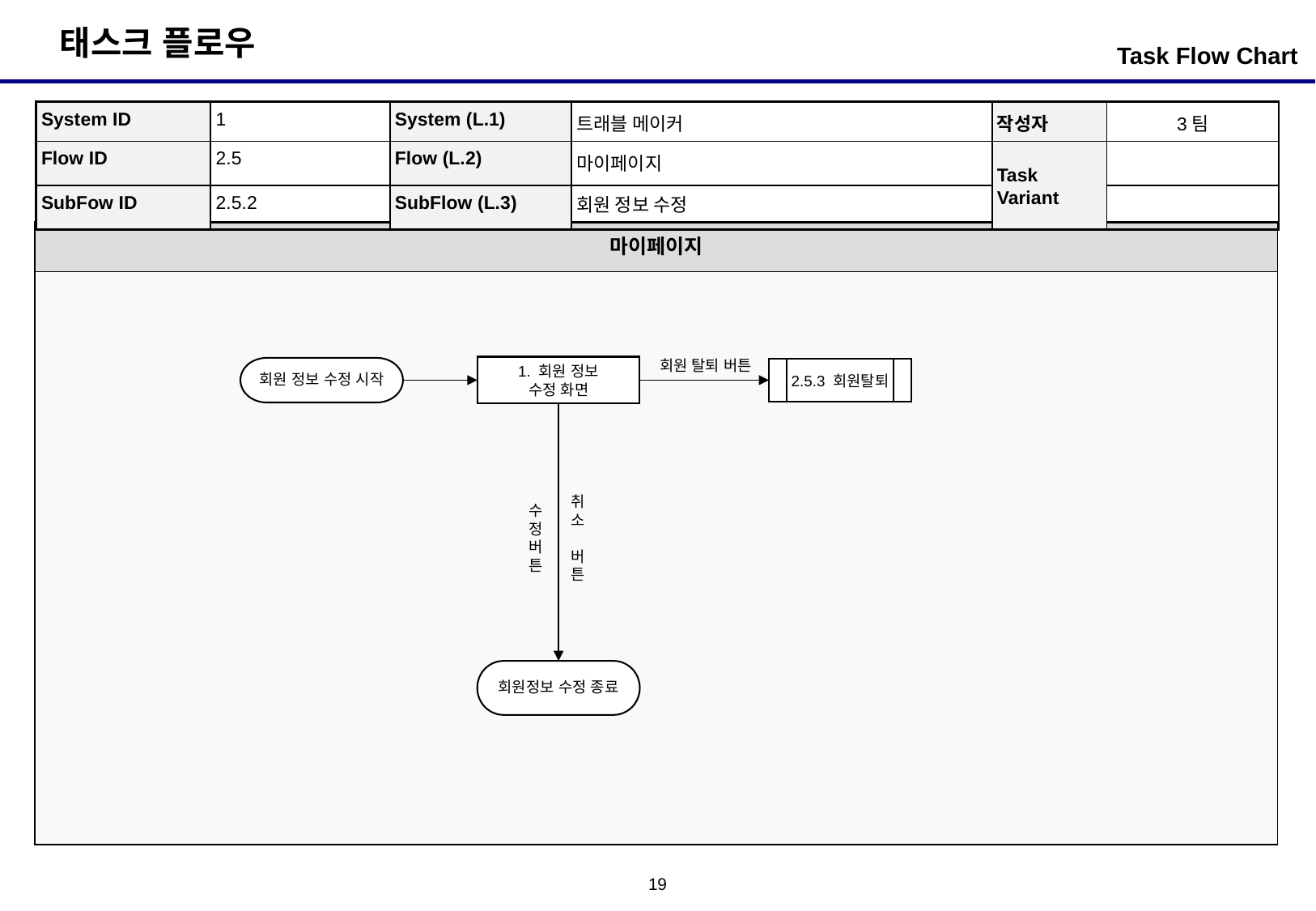

Task Flow Chart
| System ID | 1 | System (L.1) | 트래블 메이커 | 작성자 | 3팀 |
| --- | --- | --- | --- | --- | --- |
| Flow ID | 2.5 | Flow (L.2) | 마이페이지 | Task Variant |  |
| SubFow ID | 2.5.2 | SubFlow (L.3) | 회원 정보 수정 |  |  |
| 마이페이지 |
| --- |
|  |
회원 탈퇴 버튼
1. 회원 정보
수정 화면
회원 정보 수정 시작
2.5.3 회원탈퇴
수정 버튼
취소 버튼
회원정보 수정 종료